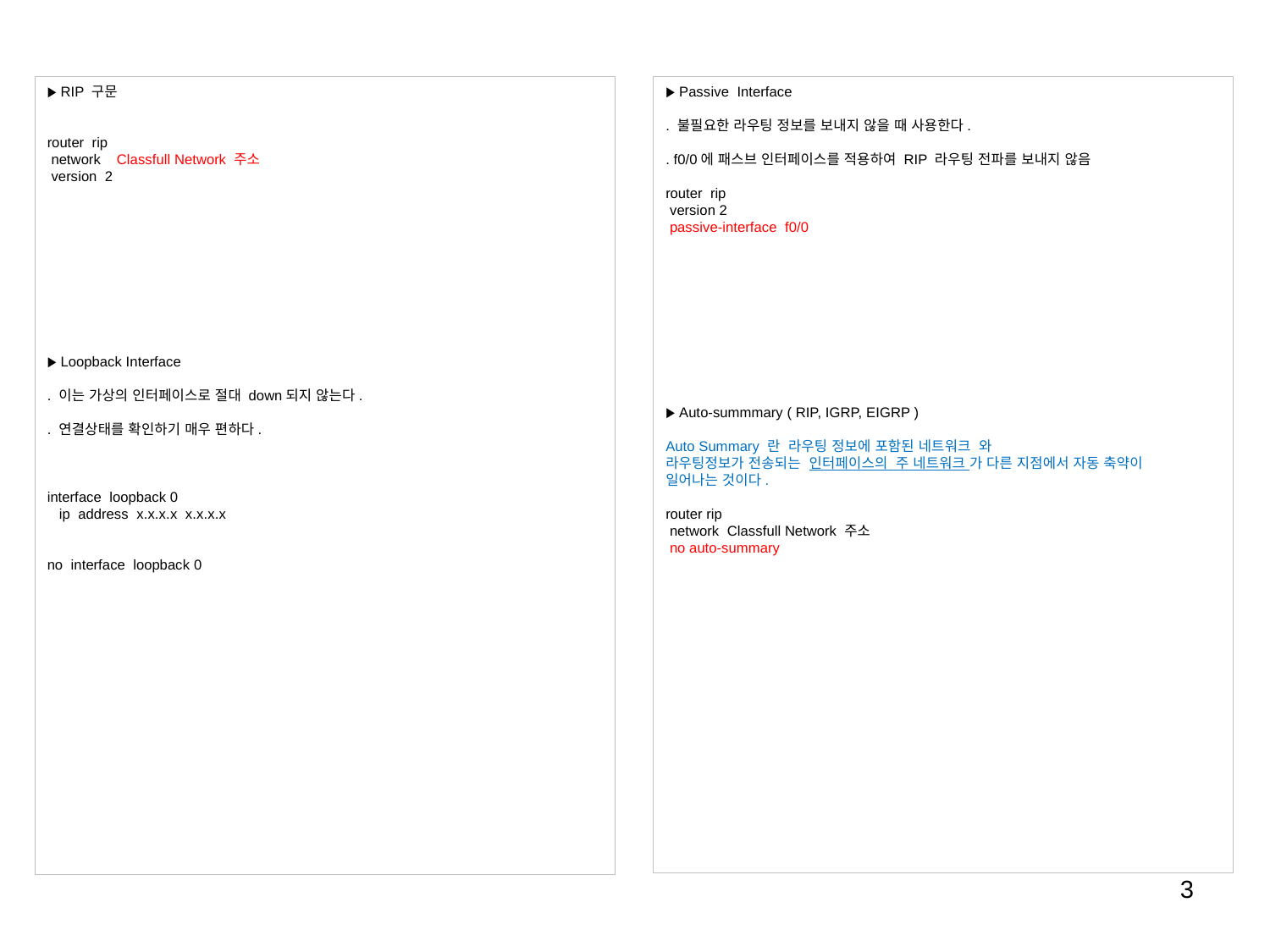

▶ RIP 구문

router  rip
 network    Classfull Network 주소
 version  2

▶ Loopback Interface

. 이는 가상의 인터페이스로 절대 down되지 않는다.

. 연결상태를 확인하기 매우 편하다.

interface  loopback 0
   ip  address  x.x.x.x  x.x.x.x

no  interface  loopback 0

▶ Passive  Interface

. 불필요한 라우팅 정보를 보내지 않을 때 사용한다.

. f0/0에 패스브 인터페이스를 적용하여 RIP 라우팅 전파를 보내지 않음

router  rip
 version 2
 passive-interface  f0/0

▶ Auto-summmary ( RIP, IGRP, EIGRP )

Auto Summary 란  라우팅 정보에 포함된 네트워크  와
라우팅정보가 전송되는  인터페이스의  주 네트워크 가 다른 지점에서 자동 축약이
일어나는 것이다.

router rip
 network  Classfull Network 주소
 no auto-summary

3